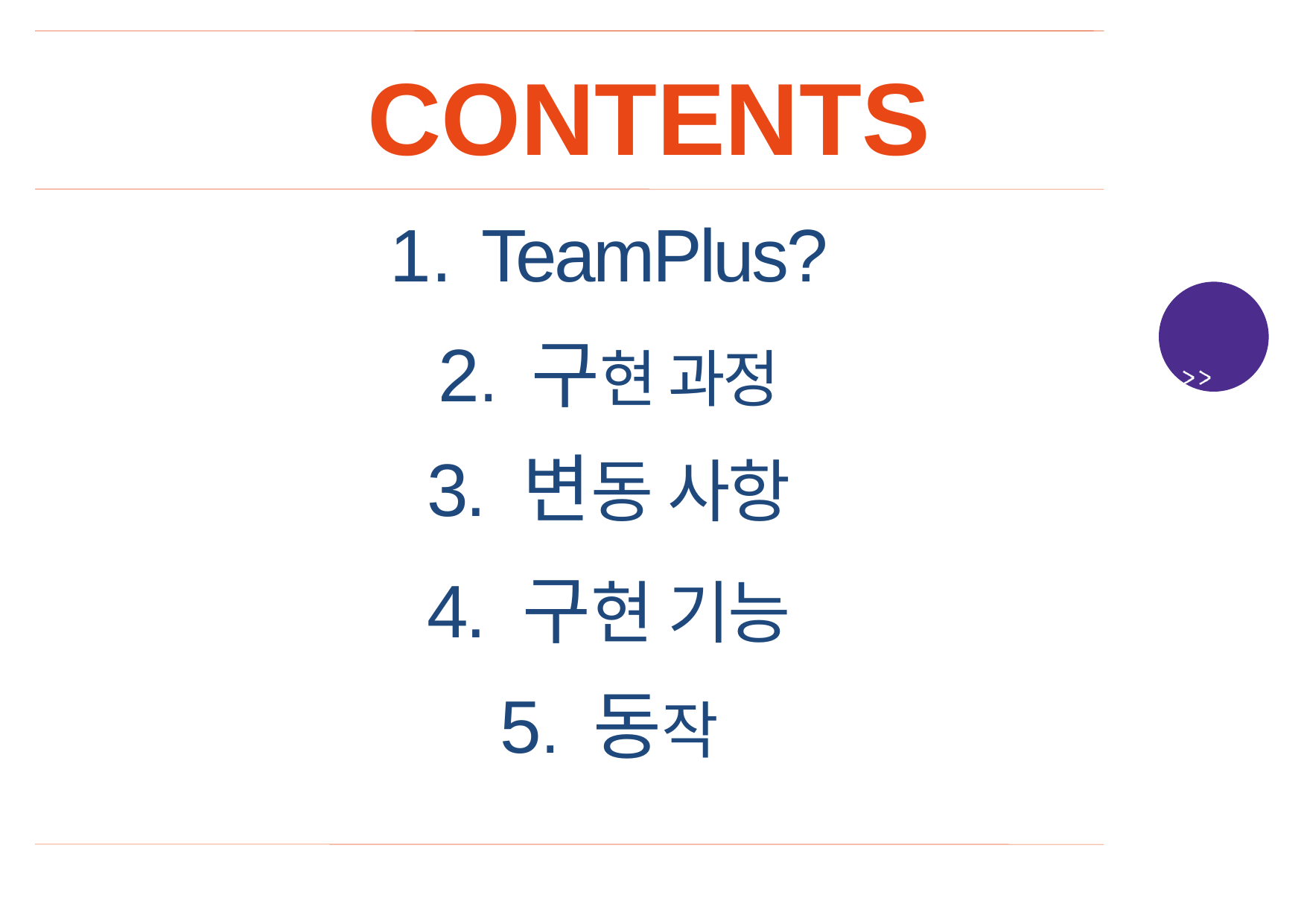

CONTENTS
TeamPlus?

2. 구현 과정

3. 변동 사항

4. 구현 기능

5. 동작